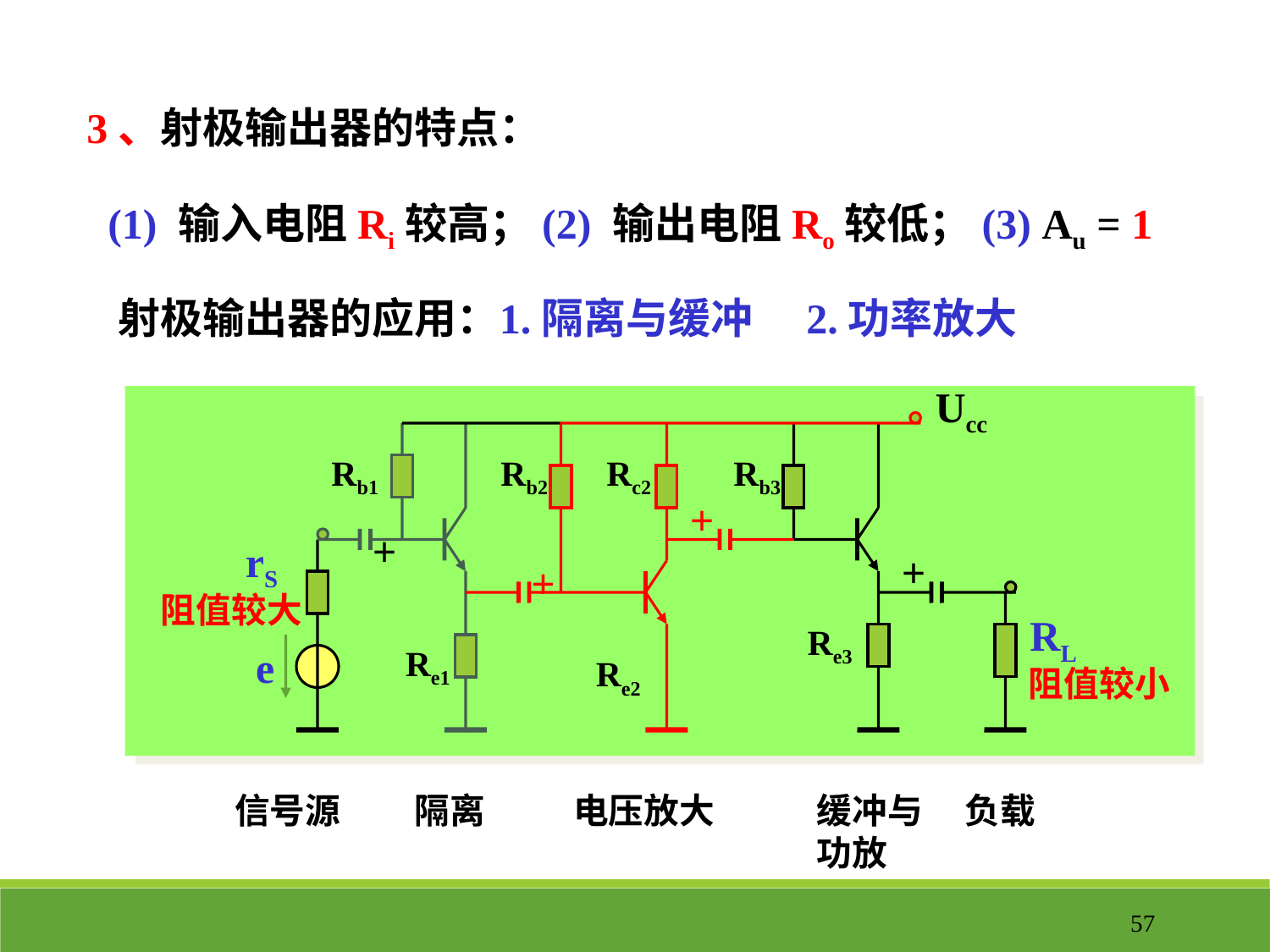

3、射极输出器的特点：
(1) 输入电阻Ri较高；(2) 输出电阻Ro较低；(3) Au = 1
射极输出器的应用：
1.隔离与缓冲
2.功率放大
Ucc

Rb2
Rc2

+

+

Re2

rS

阻值较大
e

Rb1
+
Re1

Rb3
+
Re3

RL

阻值较小

信号源
隔离
电压放大
缓冲与功放
负载
57